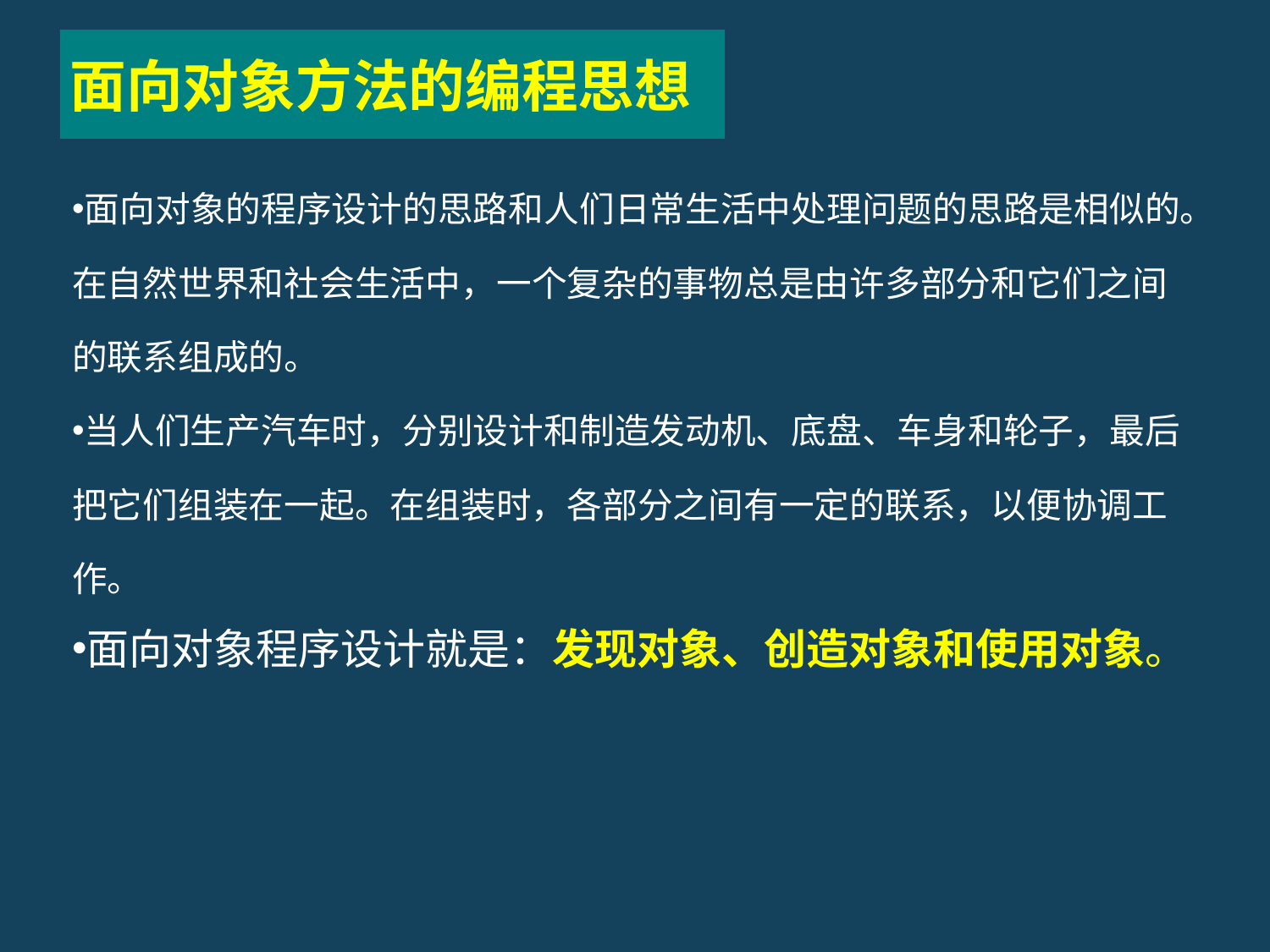

# 面向对象方法的编程思想
面向对象的程序设计的思路和人们日常生活中处理问题的思路是相似的。在自然世界和社会生活中，一个复杂的事物总是由许多部分和它们之间的联系组成的。
当人们生产汽车时，分别设计和制造发动机、底盘、车身和轮子，最后把它们组装在一起。在组装时，各部分之间有一定的联系，以便协调工作。
面向对象程序设计就是：发现对象、创造对象和使用对象。